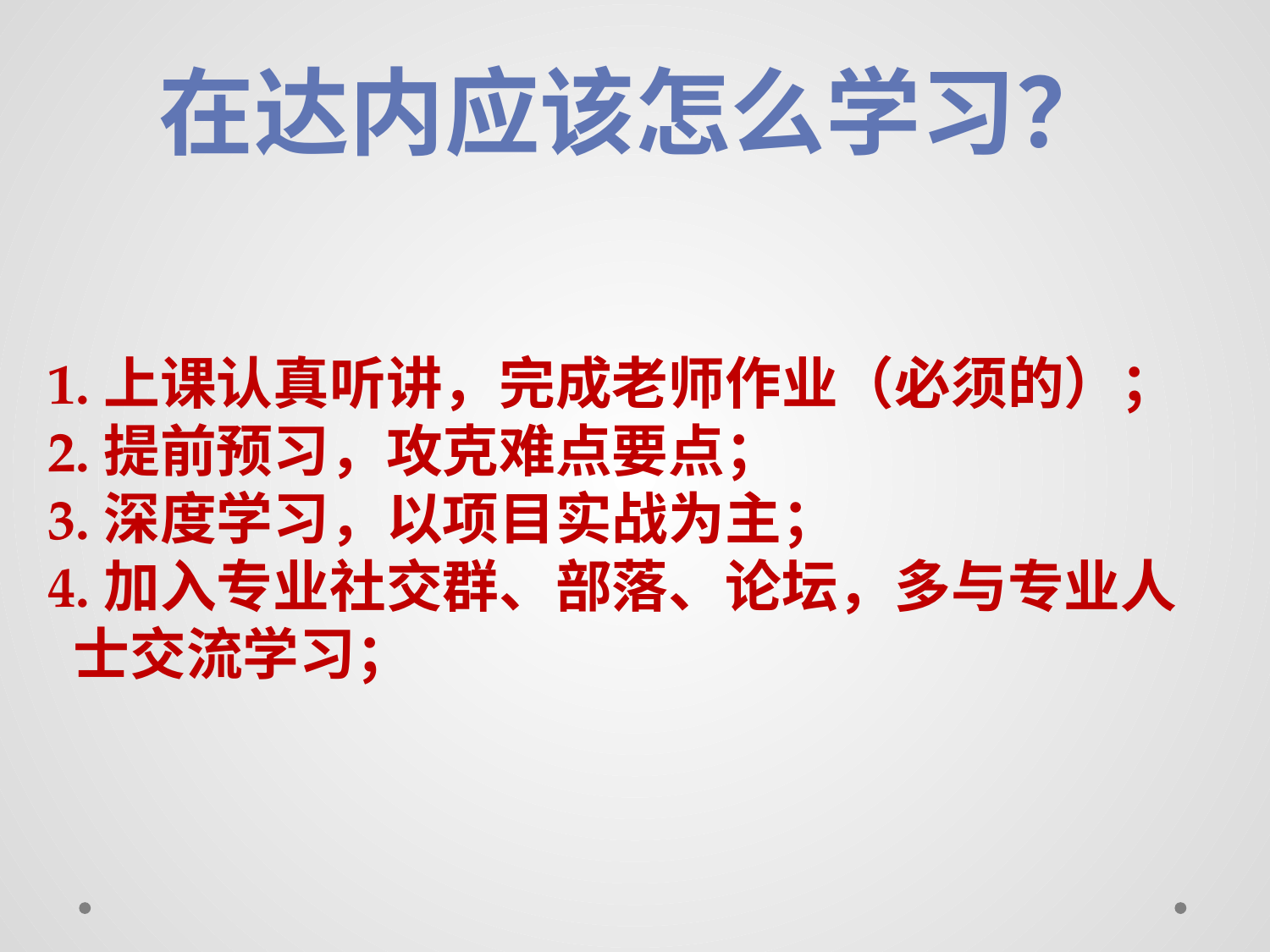

在达内应该怎么学习？

1.上课认真听讲，完成老师作业（必须的）；
2.提前预习，攻克难点要点；
3.深度学习，以项目实战为主；
4.加入专业社交群、部落、论坛，多与专业人     士交流学习；